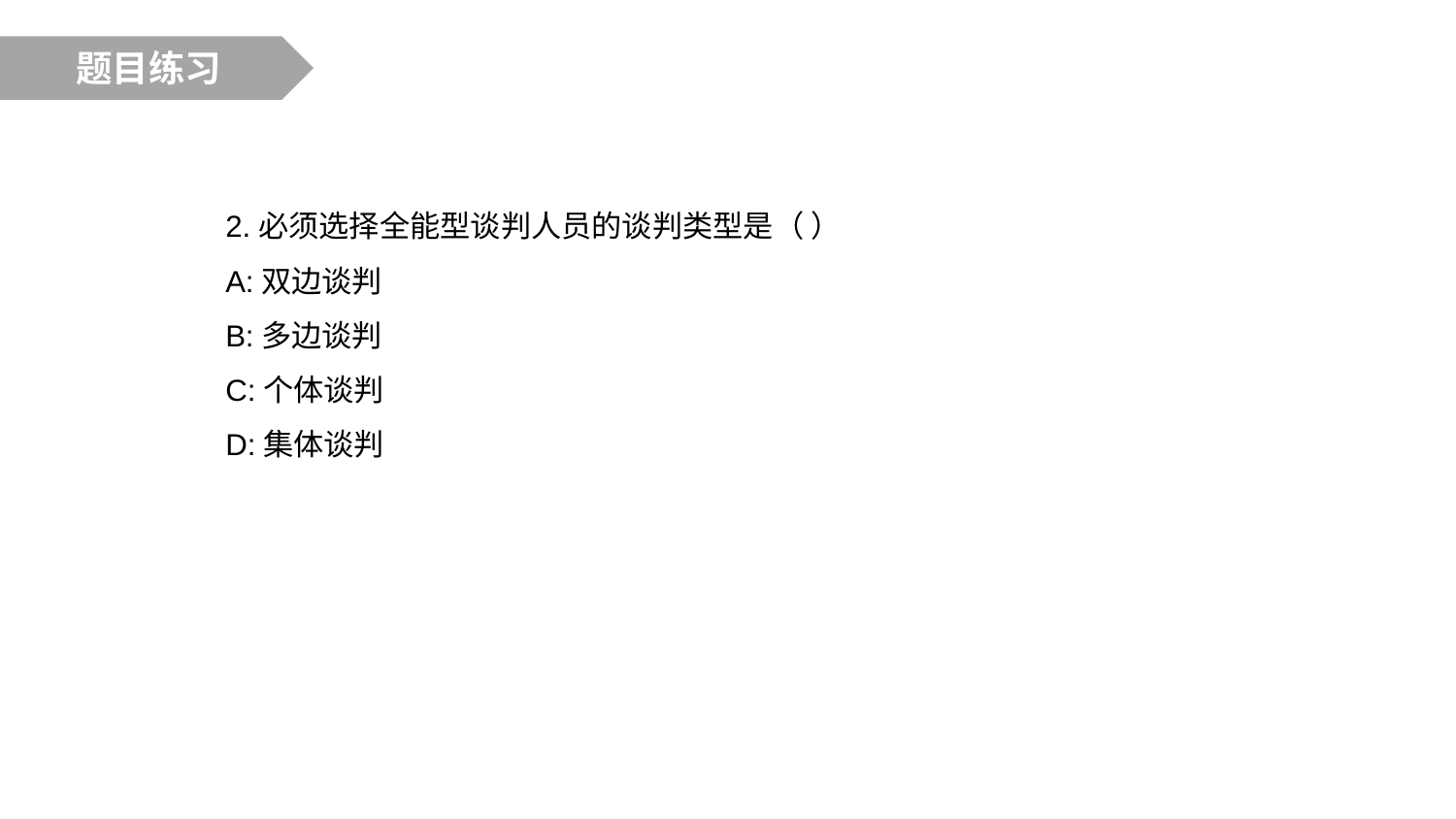

题目练习
2.必须选择全能型谈判人员的谈判类型是（ ）
A:双边谈判
B:多边谈判
C:个体谈判
D:集体谈判